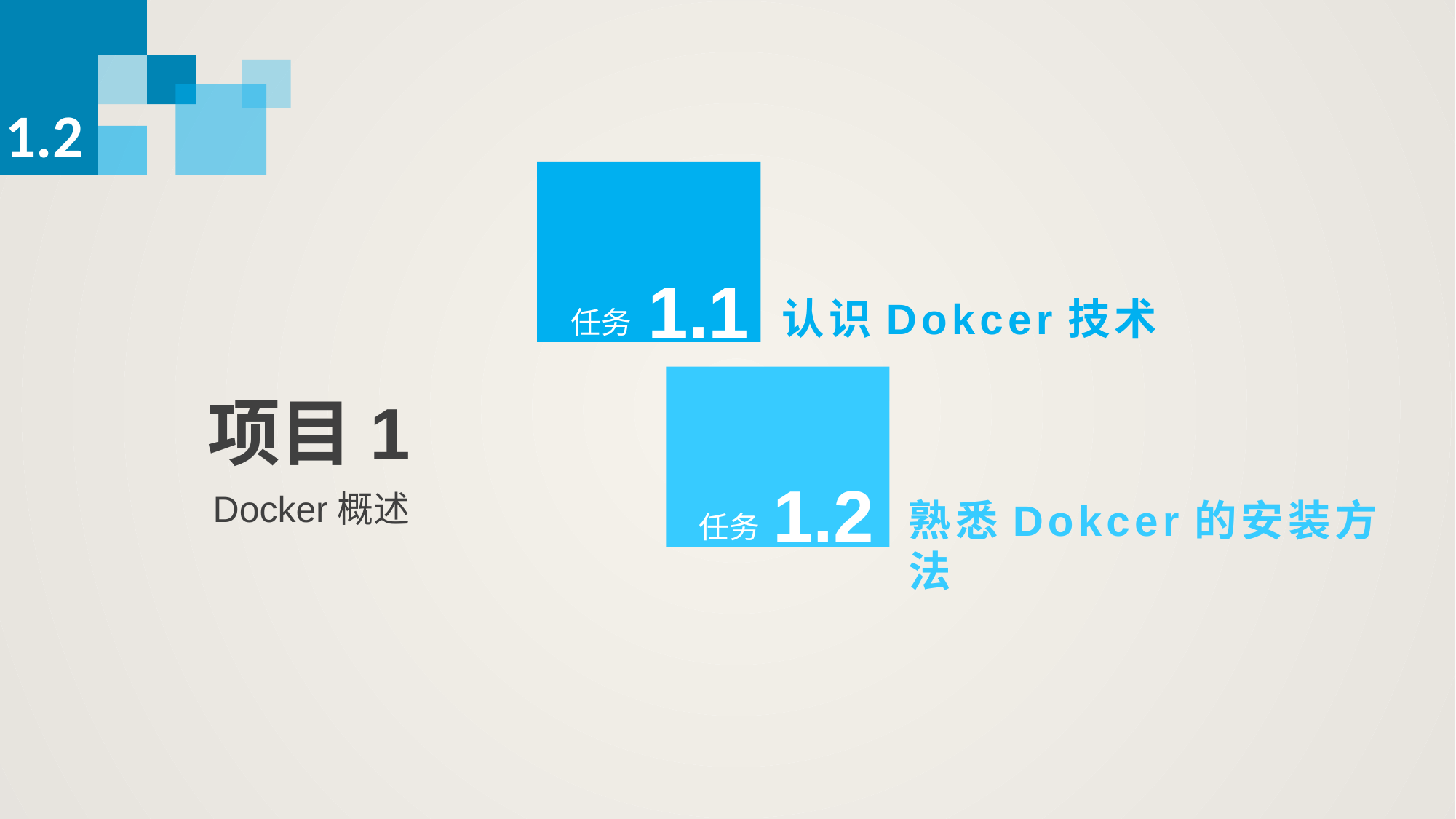

1.2

1.1
认识Dokcer技术
任务

1.2
熟悉Dokcer的安装方法
任务
项目1
Docker概述